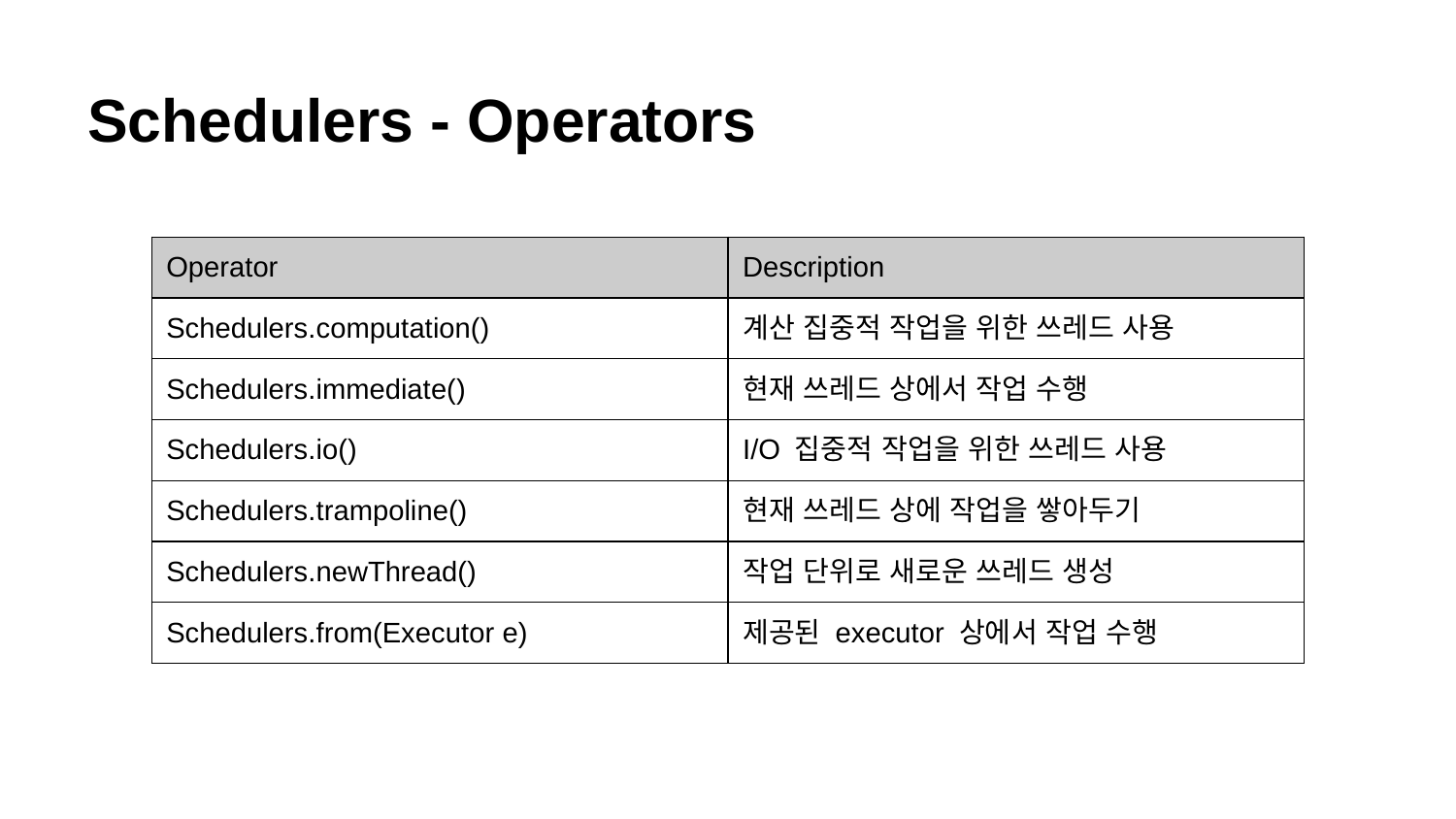

# Schedulers - Operators
| Operator | Description |
| --- | --- |
| Schedulers.computation() | 계산 집중적 작업을 위한 쓰레드 사용 |
| Schedulers.immediate() | 현재 쓰레드 상에서 작업 수행 |
| Schedulers.io() | I/O 집중적 작업을 위한 쓰레드 사용 |
| Schedulers.trampoline() | 현재 쓰레드 상에 작업을 쌓아두기 |
| Schedulers.newThread() | 작업 단위로 새로운 쓰레드 생성 |
| Schedulers.from(Executor e) | 제공된 executor 상에서 작업 수행 |